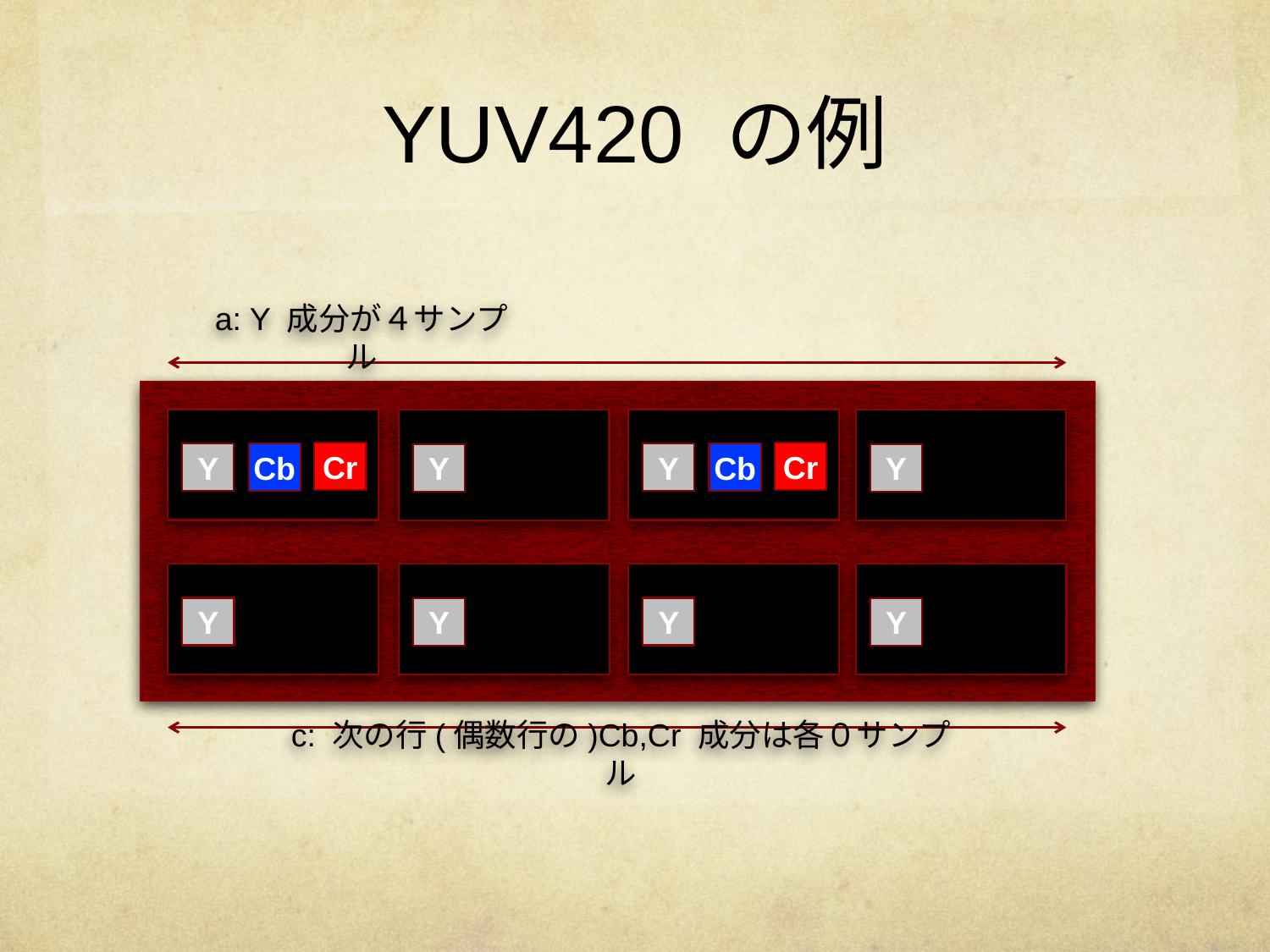

# YUV420 の例

a: Y 成分が４サンプル

Cr
Cr
Y
Cb
Y
Cb
Y
Y

Y
Y
Y
Y
c: 次の行(偶数行の)Cb,Cr 成分は各０サンプル